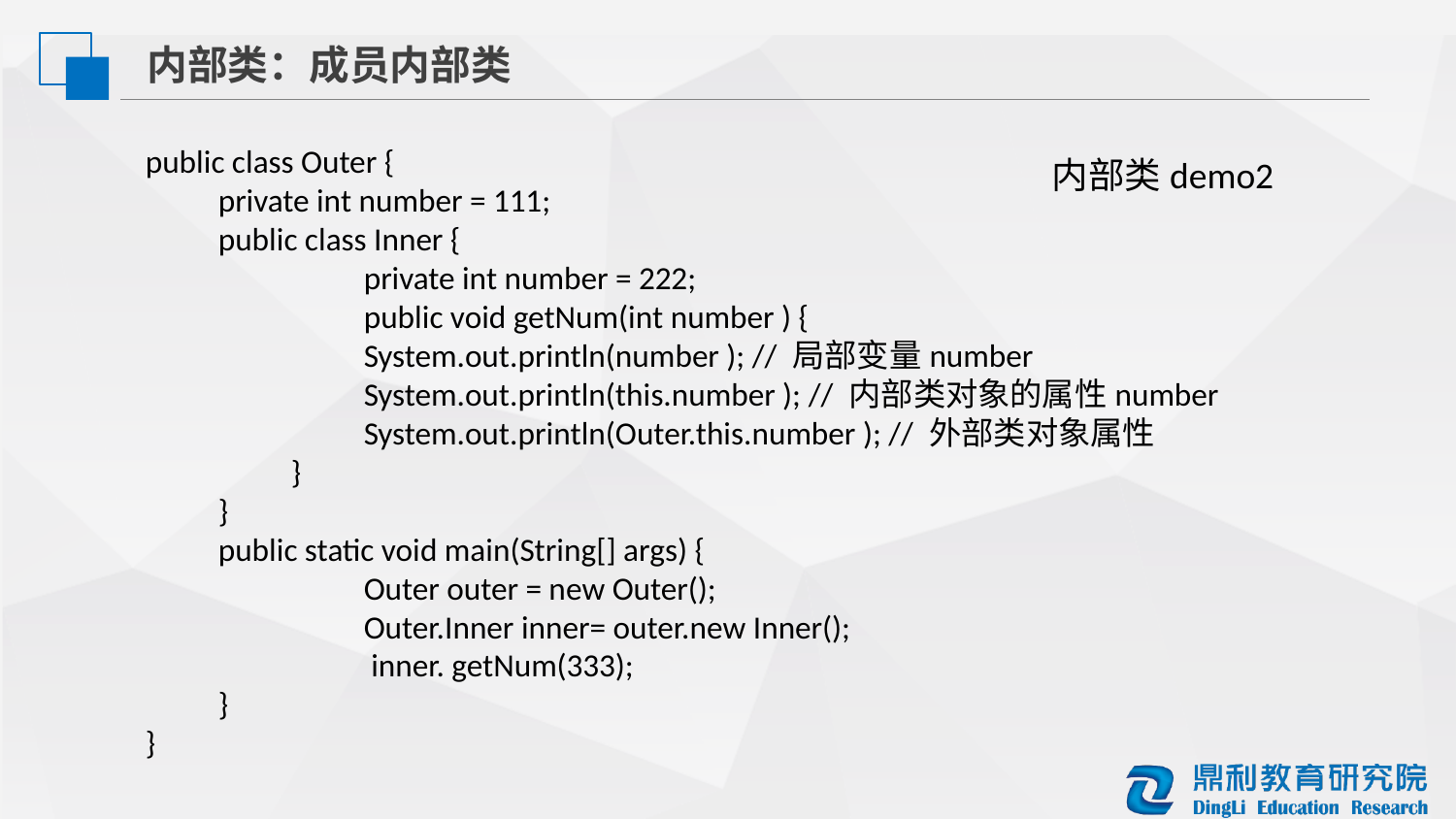

内部类：成员内部类

public class Outer {
private int number = 111;
public class Inner {
	private int number = 222;
	public void getNum(int number ) {
System.out.println(number ); // 局部变量number
System.out.println(this.number ); // 内部类对象的属性number System.out.println(Outer.this.number ); // 外部类对象属性
}
}
public static void main(String[] args) {
	Outer outer = new Outer();
	Outer.Inner inner= outer.new Inner();
	 inner. getNum(333);
}
}
内部类demo2